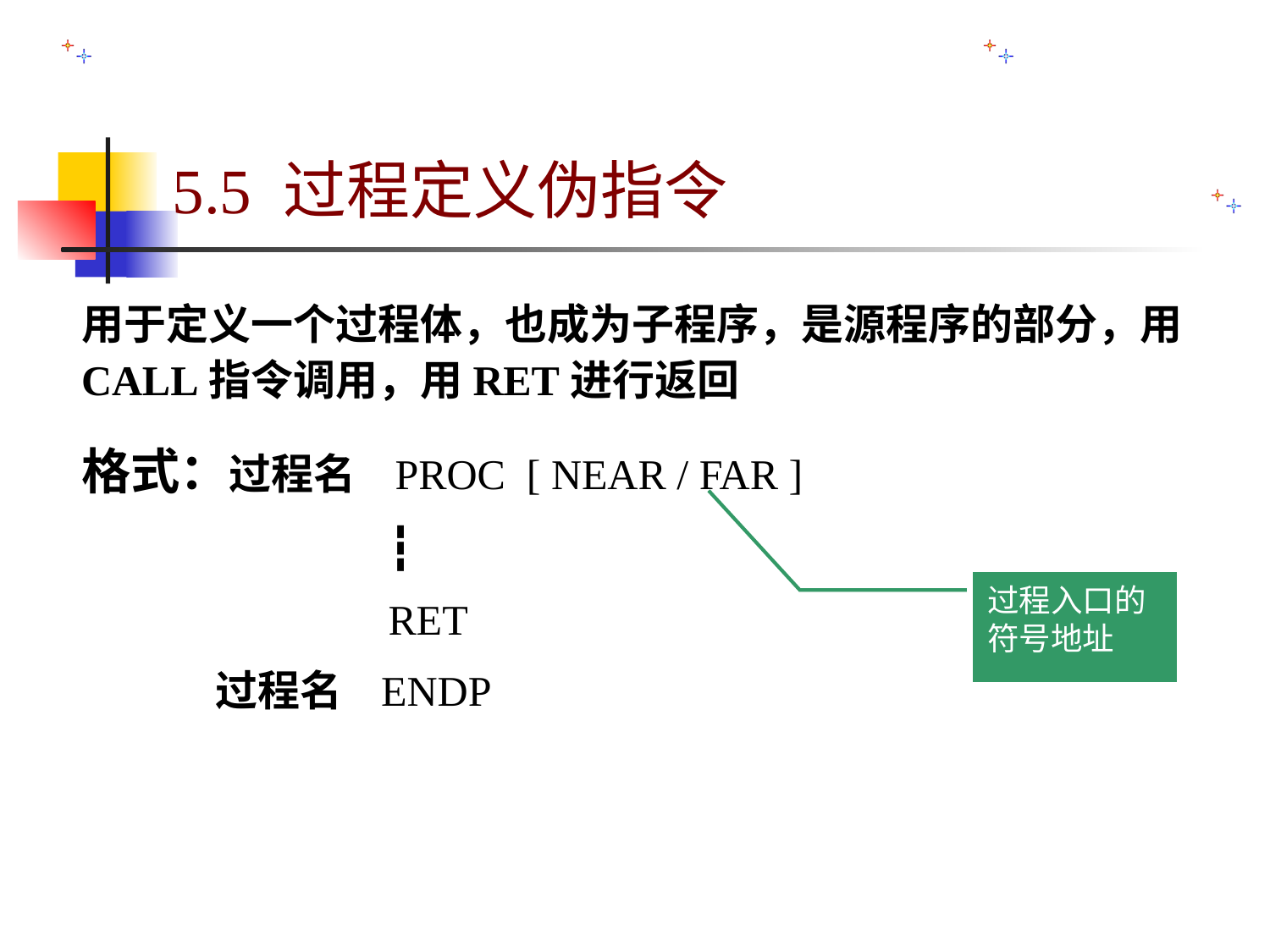

# 5.5 过程定义伪指令
用于定义一个过程体，也成为子程序，是源程序的部分，用CALL指令调用，用RET进行返回
格式：过程名   PROC  [ NEAR / FAR ]
                             ┇
                             RET
             过程名   ENDP
过程入口的符号地址